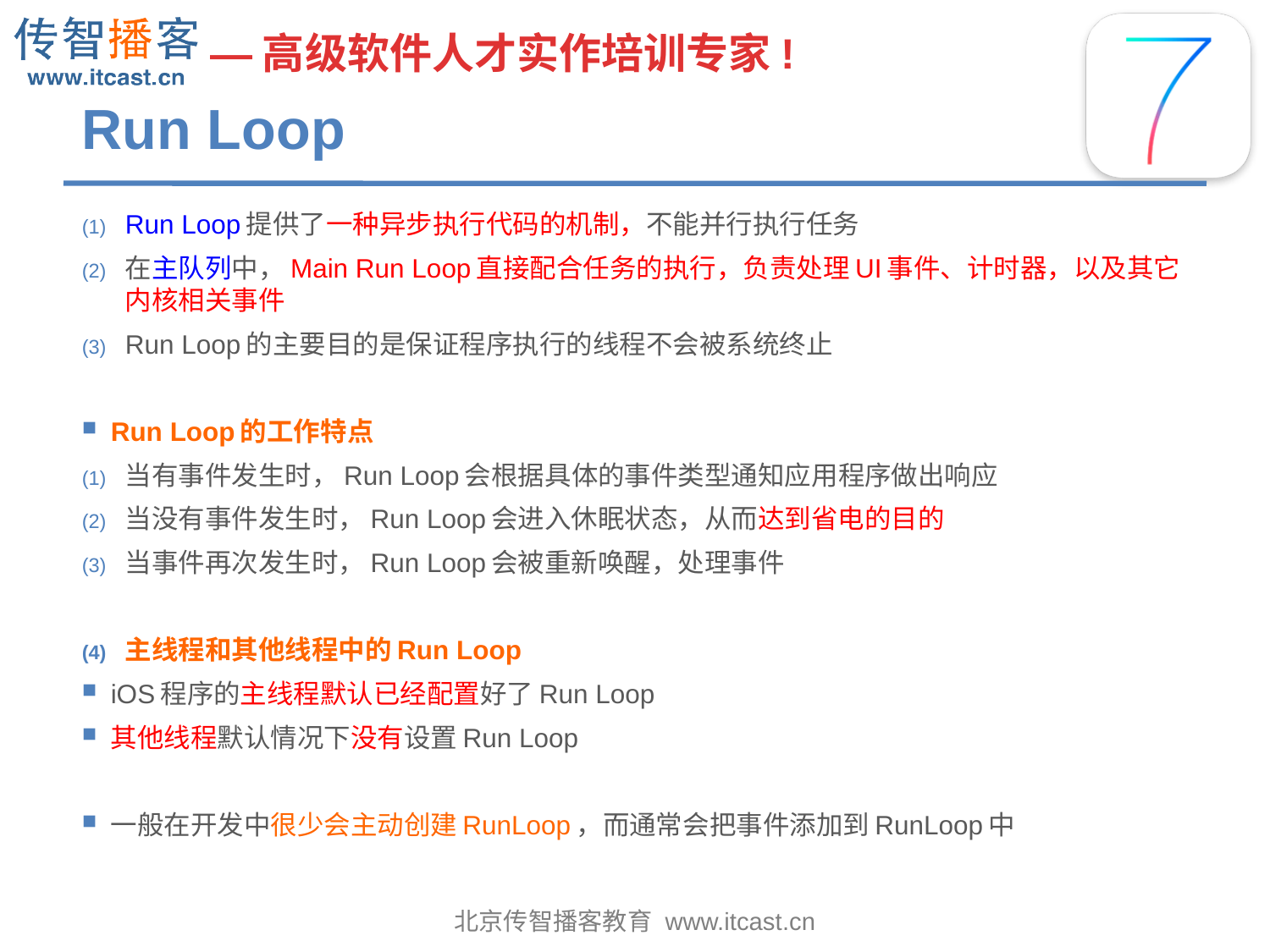

# Run Loop
Run Loop提供了一种异步执行代码的机制，不能并行执行任务
在主队列中，Main Run Loop直接配合任务的执行，负责处理UI事件、计时器，以及其它内核相关事件
Run Loop的主要目的是保证程序执行的线程不会被系统终止

Run Loop的工作特点
当有事件发生时，Run Loop会根据具体的事件类型通知应用程序做出响应
当没有事件发生时，Run Loop会进入休眠状态，从而达到省电的目的
当事件再次发生时，Run Loop会被重新唤醒，处理事件

主线程和其他线程中的Run Loop
iOS程序的主线程默认已经配置好了Run Loop
其他线程默认情况下没有设置Run Loop

一般在开发中很少会主动创建RunLoop，而通常会把事件添加到RunLoop中